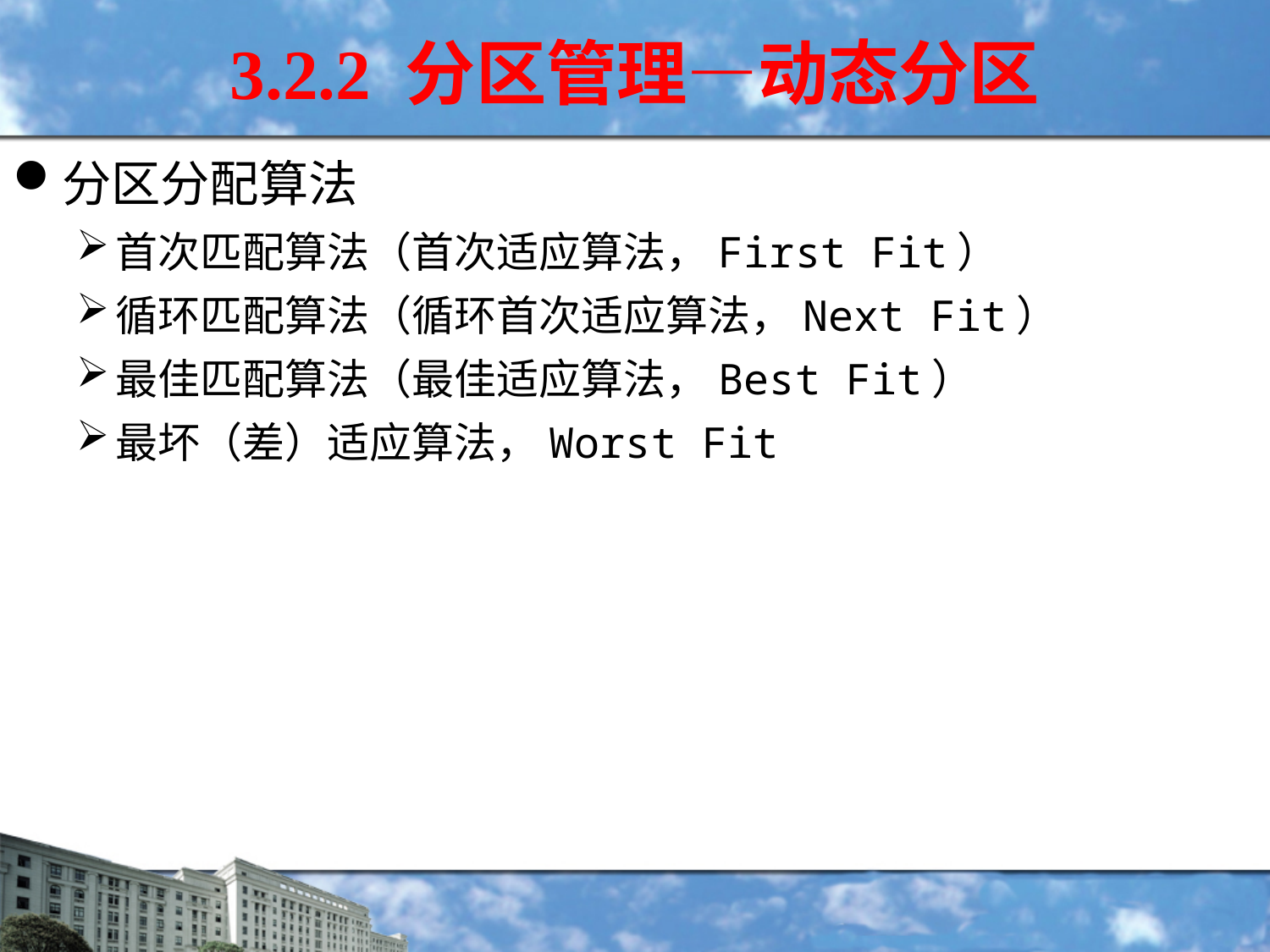

3.2.2 分区管理—动态分区
分区分配算法
首次匹配算法（首次适应算法，First Fit）
循环匹配算法（循环首次适应算法，Next Fit）
最佳匹配算法（最佳适应算法，Best Fit）
最坏（差）适应算法，Worst Fit